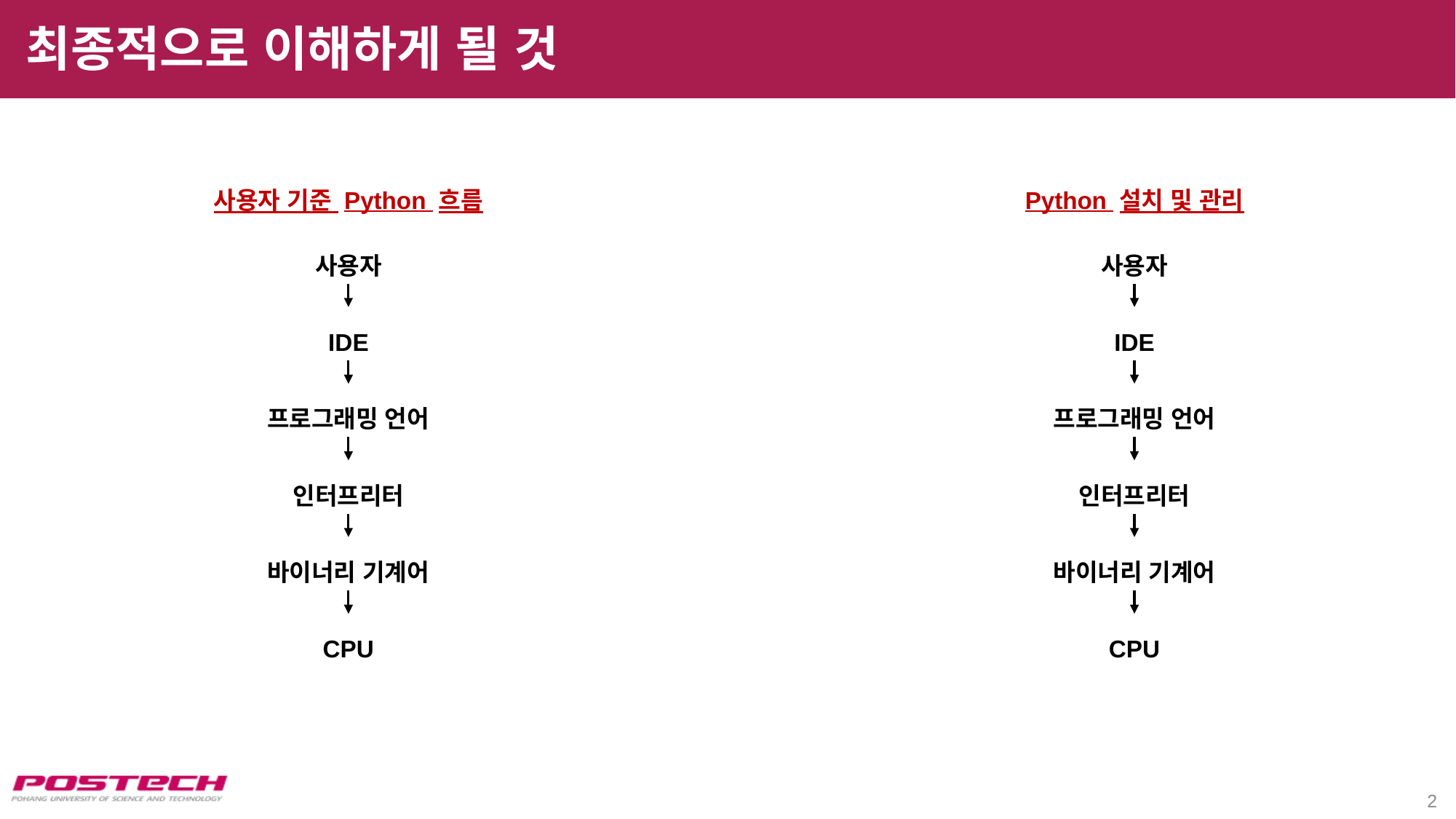

# 최종적으로 이해하게 될 것
사용자 기준 Python 흐름
Python 설치 및 관리
사용자
사용자
IDE
IDE
프로그래밍 언어
프로그래밍 언어
인터프리터
인터프리터
바이너리 기계어
바이너리 기계어
CPU
CPU
2